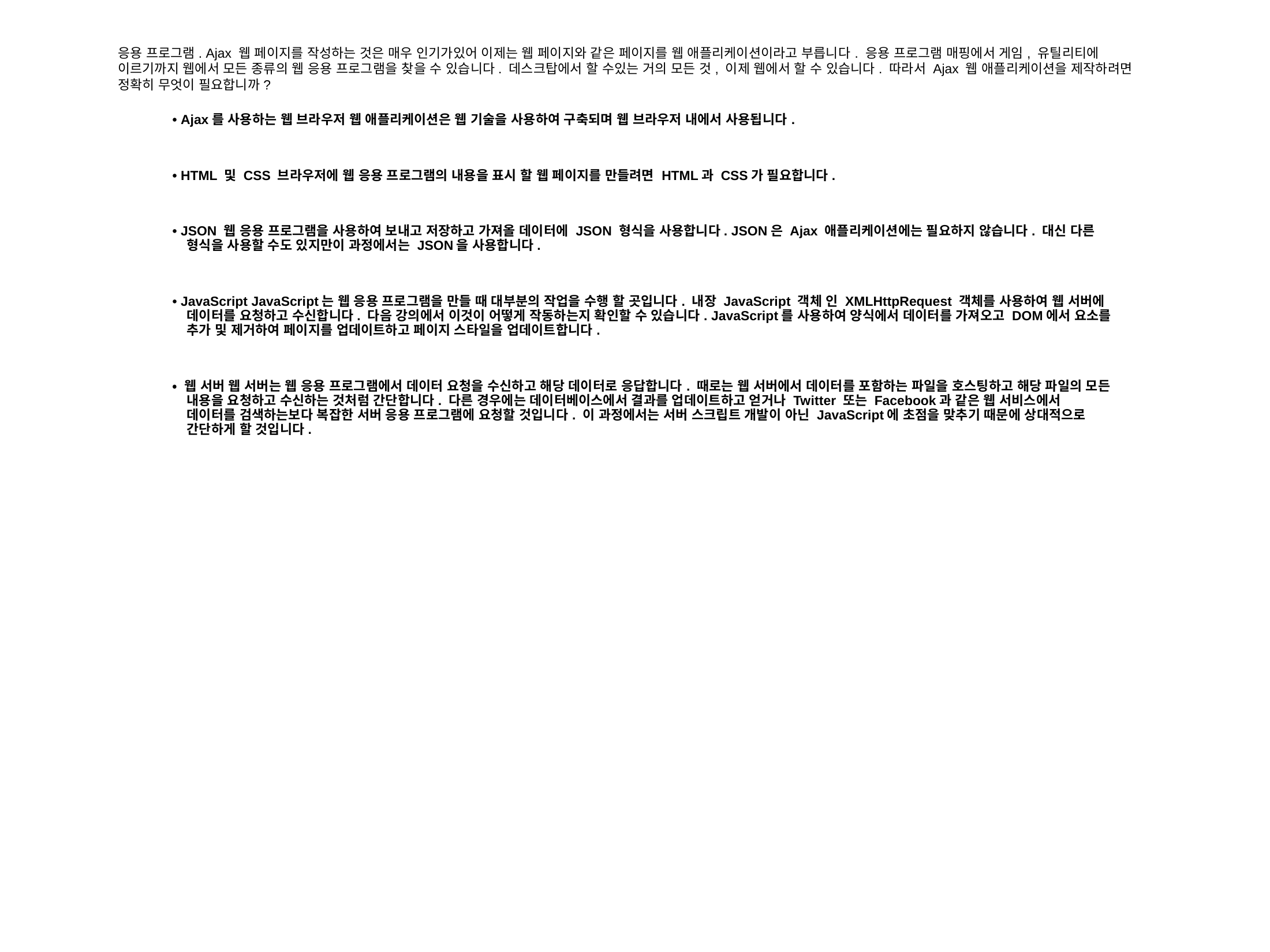

응용 프로그램. Ajax 웹 페이지를 작성하는 것은 매우 인기가있어 이제는 웹 페이지와 같은 페이지를 웹 애플리케이션이라고 부릅니다. 응용 프로그램 매핑에서 게임, 유틸리티에 이르기까지 웹에서 모든 종류의 웹 응용 프로그램을 찾을 수 있습니다. 데스크탑에서 할 수있는 거의 모든 것, 이제 웹에서 할 수 있습니다. 따라서 Ajax 웹 애플리케이션을 제작하려면 정확히 무엇이 필요합니까?
• Ajax를 사용하는 웹 브라우저 웹 애플리케이션은 웹 기술을 사용하여 구축되며 웹 브라우저 내에서 사용됩니다.

• HTML 및 CSS 브라우저에 웹 응용 프로그램의 내용을 표시 할 웹 페이지를 만들려면 HTML과 CSS가 필요합니다.

• JSON 웹 응용 프로그램을 사용하여 보내고 저장하고 가져올 데이터에 JSON 형식을 사용합니다. JSON은 Ajax 애플리케이션에는 필요하지 않습니다. 대신 다른 형식을 사용할 수도 있지만이 과정에서는 JSON을 사용합니다.

• JavaScript JavaScript는 웹 응용 프로그램을 만들 때 대부분의 작업을 수행 할 곳입니다. 내장 JavaScript 객체 인 XMLHttpRequest 객체를 사용하여 웹 서버에 데이터를 요청하고 수신합니다. 다음 강의에서 이것이 어떻게 작동하는지 확인할 수 있습니다. JavaScript를 사용하여 양식에서 데이터를 가져오고 DOM에서 요소를 추가 및 제거하여 페이지를 업데이트하고 페이지 스타일을 업데이트합니다.

• 웹 서버 웹 서버는 웹 응용 프로그램에서 데이터 요청을 수신하고 해당 데이터로 응답합니다. 때로는 웹 서버에서 데이터를 포함하는 파일을 호스팅하고 해당 파일의 모든 내용을 요청하고 수신하는 것처럼 간단합니다. 다른 경우에는 데이터베이스에서 결과를 업데이트하고 얻거나 Twitter 또는 Facebook과 같은 웹 서비스에서 데이터를 검색하는보다 복잡한 서버 응용 프로그램에 요청할 것입니다. 이 과정에서는 서버 스크립트 개발이 아닌 JavaScript에 초점을 맞추기 때문에 상대적으로 간단하게 할 것입니다.